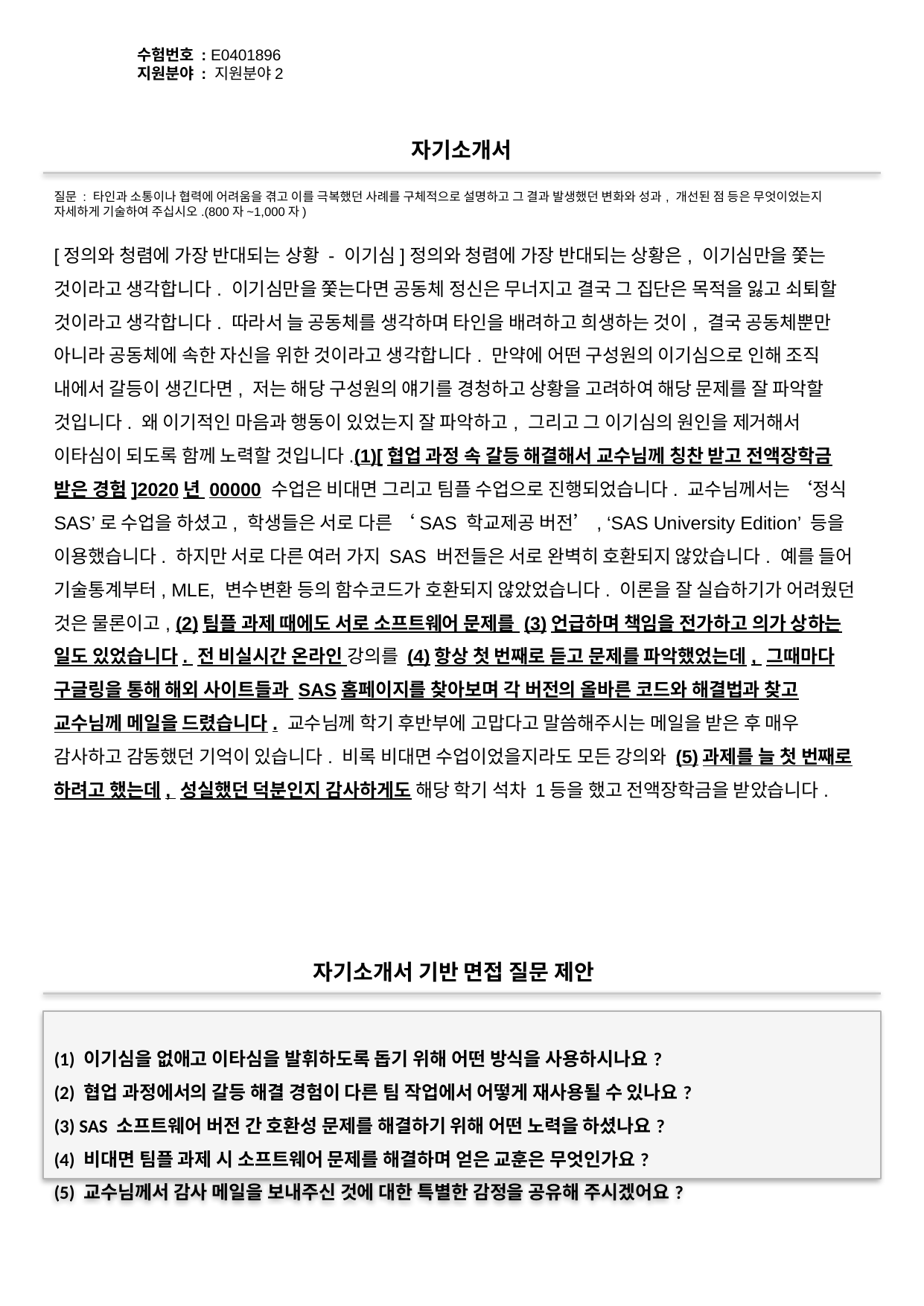

수험번호 : E0401896
지원분야 : 지원분야2
#

자기소개서

질문 : 타인과 소통이나 협력에 어려움을 겪고 이를 극복했던 사례를 구체적으로 설명하고 그 결과 발생했던 변화와 성과, 개선된 점 등은 무엇이었는지 자세하게 기술하여 주십시오.(800자~1,000자)

[정의와 청렴에 가장 반대되는 상황 - 이기심]정의와 청렴에 가장 반대되는 상황은, 이기심만을 쫓는 것이라고 생각합니다. 이기심만을 쫓는다면 공동체 정신은 무너지고 결국 그 집단은 목적을 잃고 쇠퇴할 것이라고 생각합니다. 따라서 늘 공동체를 생각하며 타인을 배려하고 희생하는 것이, 결국 공동체뿐만 아니라 공동체에 속한 자신을 위한 것이라고 생각합니다. 만약에 어떤 구성원의 이기심으로 인해 조직 내에서 갈등이 생긴다면, 저는 해당 구성원의 얘기를 경청하고 상황을 고려하여 해당 문제를 잘 파악할 것입니다. 왜 이기적인 마음과 행동이 있었는지 잘 파악하고, 그리고 그 이기심의 원인을 제거해서 이타심이 되도록 함께 노력할 것입니다.(1)[협업 과정 속 갈등 해결해서 교수님께 칭찬 받고 전액장학금 받은 경험]2020년 00000 수업은 비대면 그리고 팀플 수업으로 진행되었습니다. 교수님께서는 ‘정식 SAS’로 수업을 하셨고, 학생들은 서로 다른 ‘SAS 학교제공 버전’, ‘SAS University Edition’ 등을 이용했습니다. 하지만 서로 다른 여러 가지 SAS 버전들은 서로 완벽히 호환되지 않았습니다. 예를 들어 기술통계부터, MLE, 변수변환 등의 함수코드가 호환되지 않았었습니다. 이론을 잘 실습하기가 어려웠던 것은 물론이고, (2)팀플 과제 때에도 서로 소프트웨어 문제를 (3)언급하며 책임을 전가하고 의가 상하는 일도 있었습니다. 전 비실시간 온라인 강의를 (4)항상 첫 번째로 듣고 문제를 파악했었는데, 그때마다 구글링을 통해 해외 사이트들과 SAS홈페이지를 찾아보며 각 버전의 올바른 코드와 해결법과 찾고 교수님께 메일을 드렸습니다. 교수님께 학기 후반부에 고맙다고 말씀해주시는 메일을 받은 후 매우 감사하고 감동했던 기억이 있습니다. 비록 비대면 수업이었을지라도 모든 강의와 (5)과제를 늘 첫 번째로 하려고 했는데, 성실했던 덕분인지 감사하게도 해당 학기 석차 1등을 했고 전액장학금을 받았습니다.

자기소개서 기반 면접 질문 제안

(1) 이기심을 없애고 이타심을 발휘하도록 돕기 위해 어떤 방식을 사용하시나요?
(2) 협업 과정에서의 갈등 해결 경험이 다른 팀 작업에서 어떻게 재사용될 수 있나요?
(3) SAS 소프트웨어 버전 간 호환성 문제를 해결하기 위해 어떤 노력을 하셨나요?
(4) 비대면 팀플 과제 시 소프트웨어 문제를 해결하며 얻은 교훈은 무엇인가요?
(5) 교수님께서 감사 메일을 보내주신 것에 대한 특별한 감정을 공유해 주시겠어요?